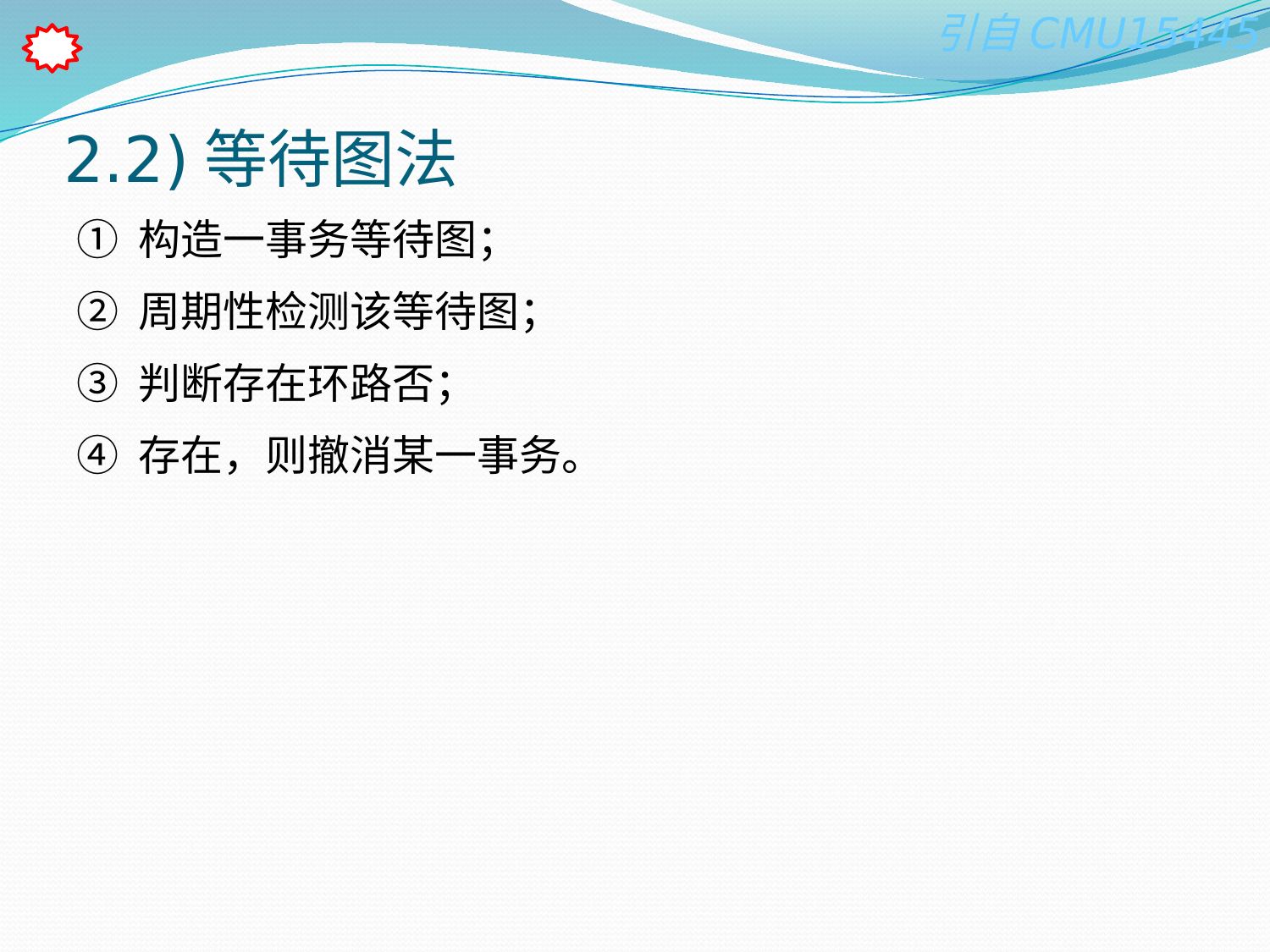

# 2.2)等待图法
① 构造一事务等待图；
② 周期性检测该等待图；
③ 判断存在环路否；
④ 存在，则撤消某一事务。